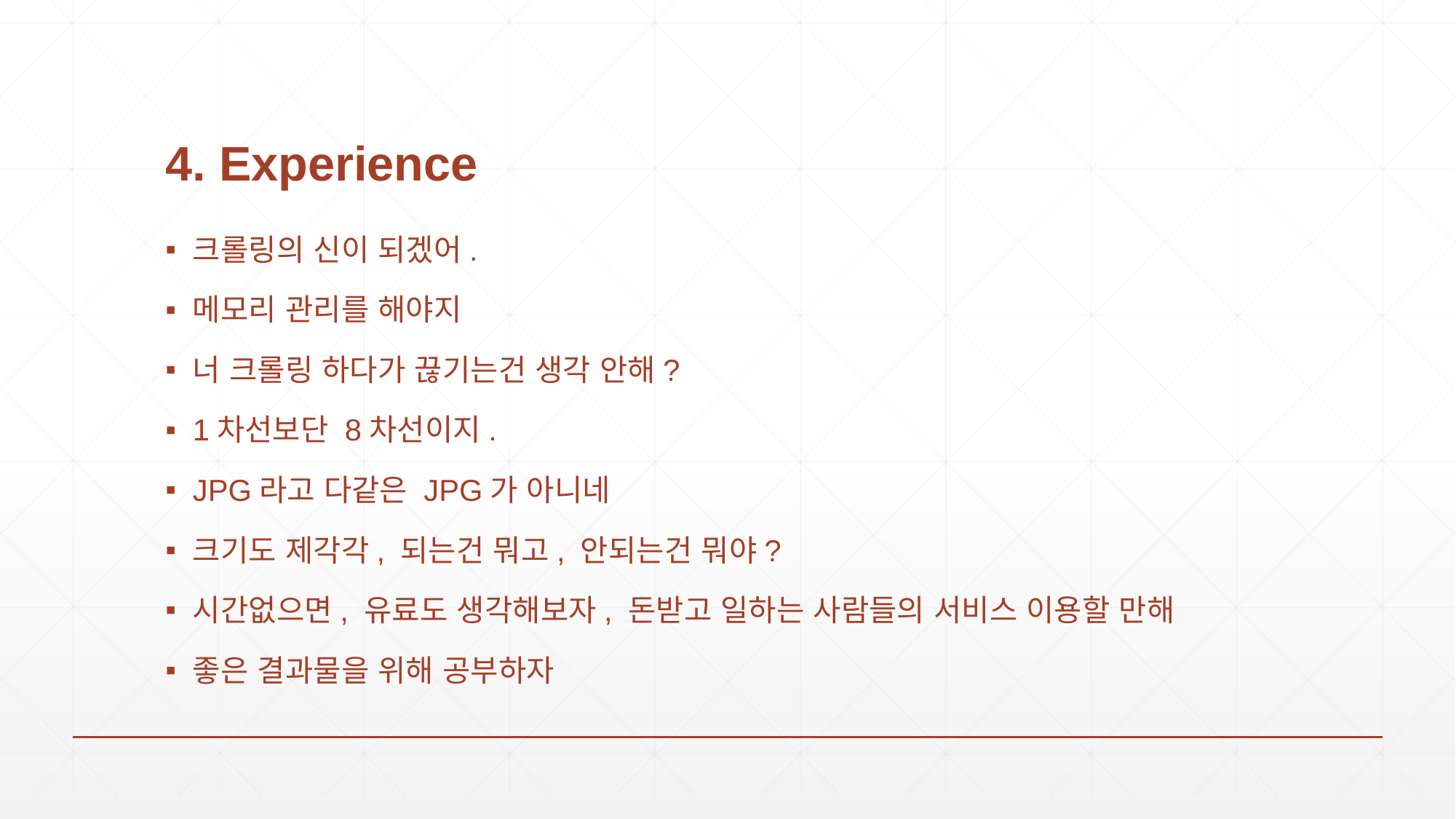

# 4. Experience
크롤링의 신이 되겠어.
메모리 관리를 해야지
너 크롤링 하다가 끊기는건 생각 안해?
1차선보단 8차선이지.
JPG라고 다같은 JPG가 아니네
크기도 제각각, 되는건 뭐고, 안되는건 뭐야?
시간없으면, 유료도 생각해보자, 돈받고 일하는 사람들의 서비스 이용할 만해
좋은 결과물을 위해 공부하자